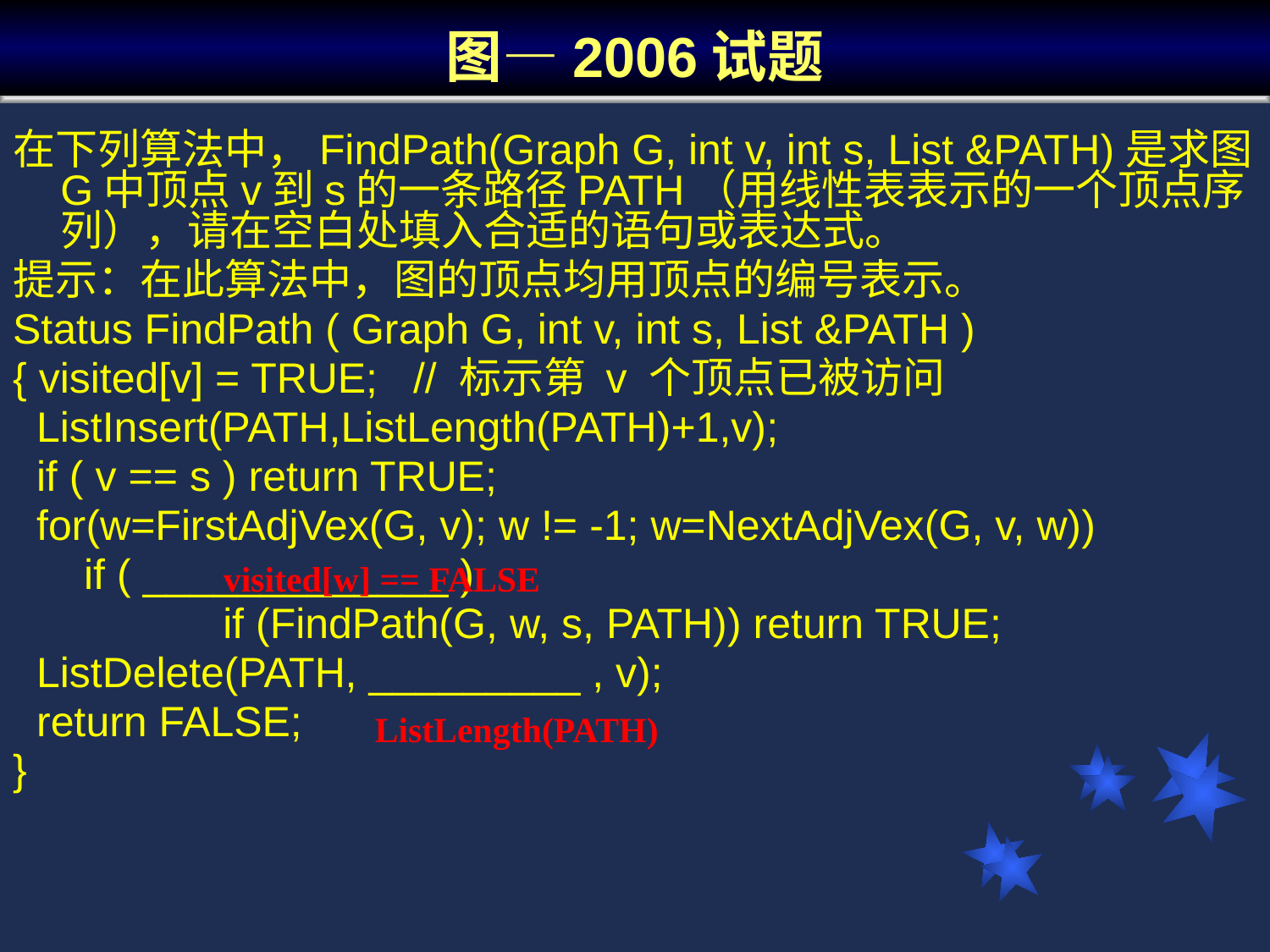

# 图—2006试题
在下列算法中，FindPath(Graph G, int v, int s, List &PATH)是求图G中顶点v到s的一条路径PATH（用线性表表示的一个顶点序列），请在空白处填入合适的语句或表达式。
提示：在此算法中，图的顶点均用顶点的编号表示。
Status FindPath ( Graph G, int v, int s, List &PATH )
{ visited[v] = TRUE;   // 标示第 v 个顶点已被访问
  ListInsert(PATH,ListLength(PATH)+1,v);
  if ( v == s ) return TRUE;
  for(w=FirstAdjVex(G, v); w != -1; w=NextAdjVex(G, v, w))
      if ( _____________ )
		   if (FindPath(G, w, s, PATH)) return TRUE;
  ListDelete(PATH, _________ , v);
  return FALSE;
}

visited[w] == FALSE
ListLength(PATH)